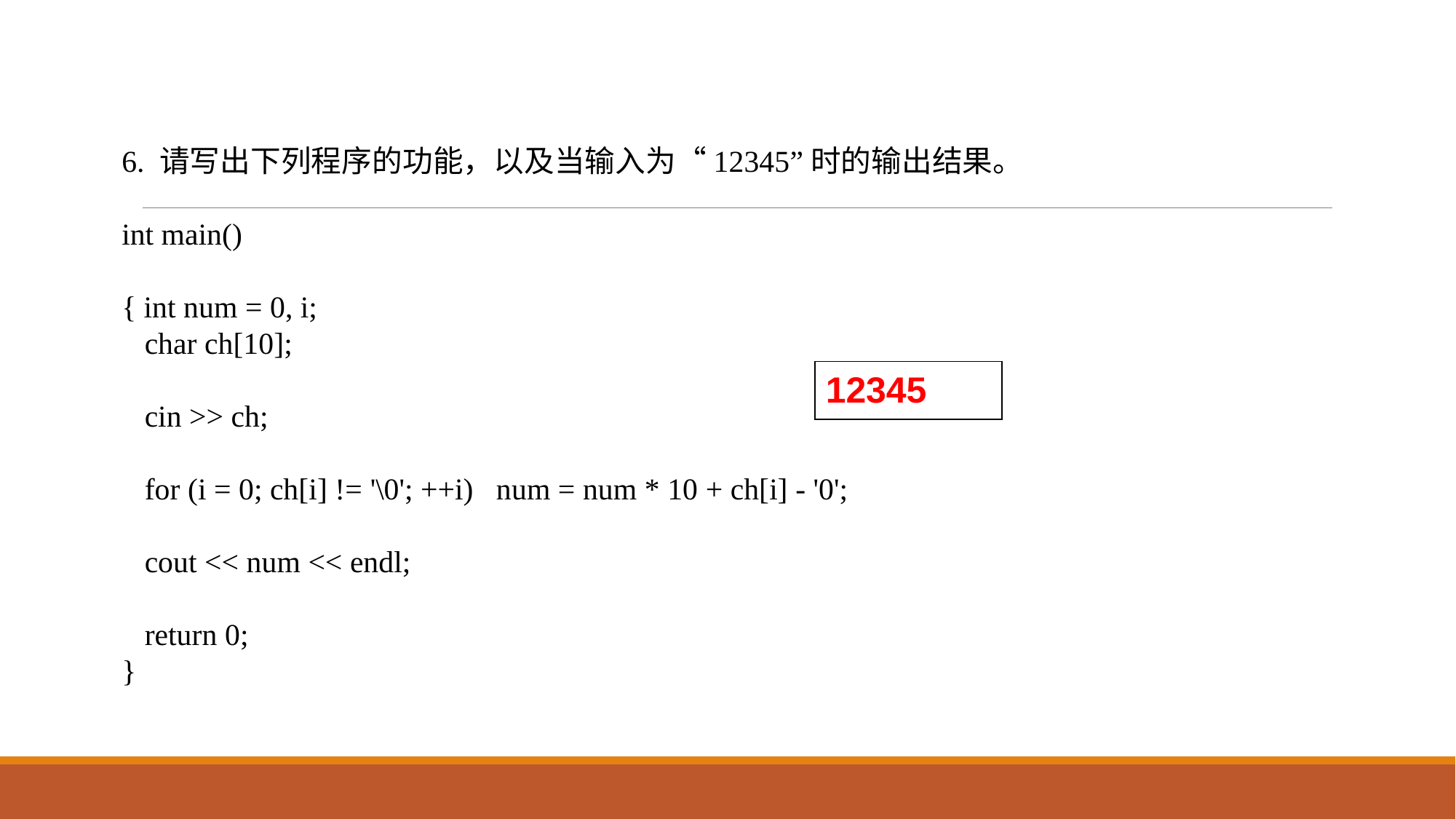

6. 请写出下列程序的功能，以及当输入为“12345”时的输出结果。

int main()

{ int num = 0, i;
   char ch[10];

   cin >> ch;

   for (i = 0; ch[i] != '\0'; ++i)   num = num * 10 + ch[i] - '0';

   cout << num << endl;

   return 0;
}
12345